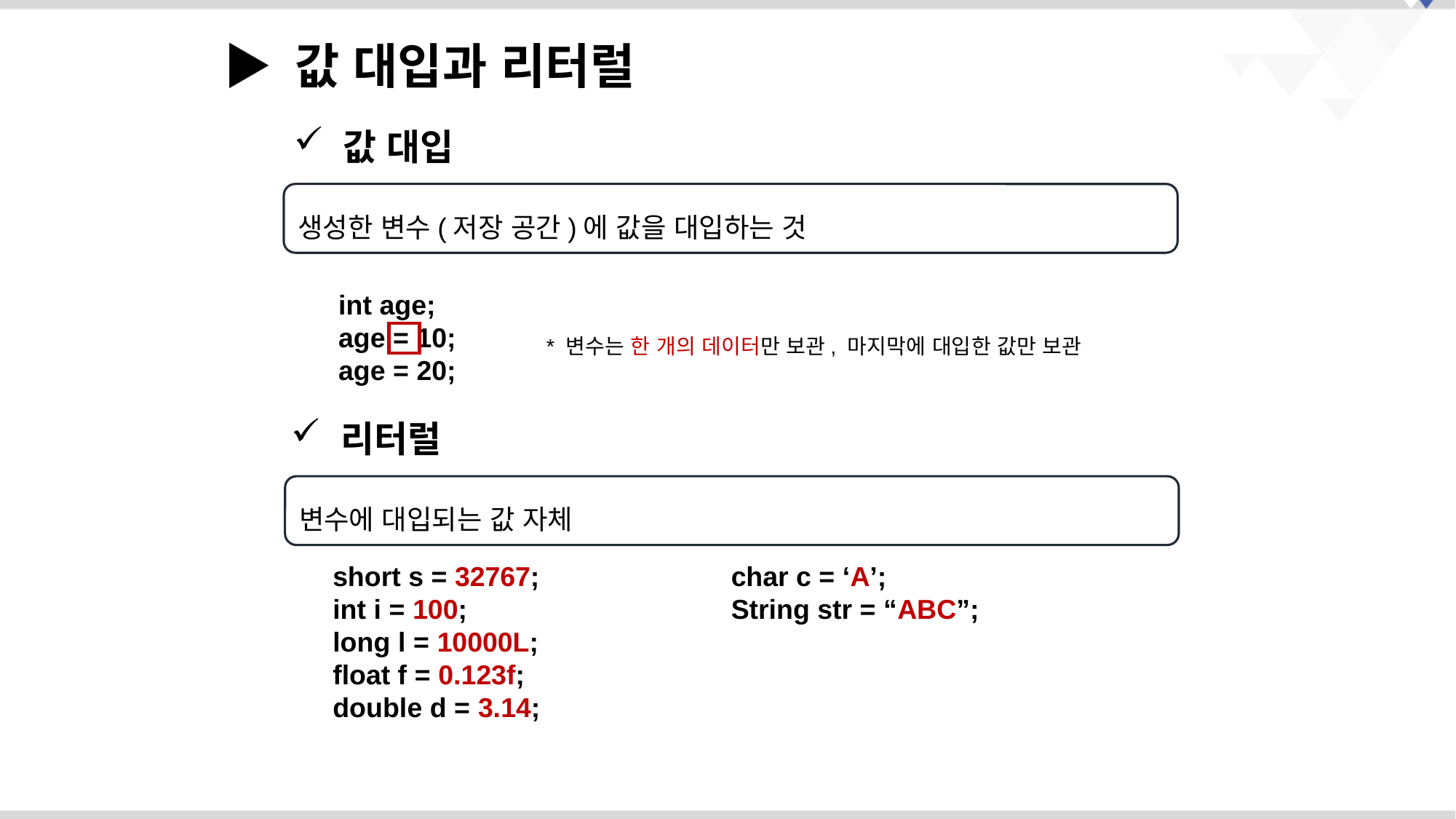

▶ 값 대입과 리터럴
 값 대입
생성한 변수(저장 공간)에 값을 대입하는 것
int age;
age = 10;
age = 20;

* 변수는 한 개의 데이터만 보관, 마지막에 대입한 값만 보관
 리터럴
변수에 대입되는 값 자체
     short s = 32767;		char c = ‘A’;
     int i = 100;			String str = “ABC”;
     long l = 10000L;
     float f = 0.123f;
     double d = 3.14;